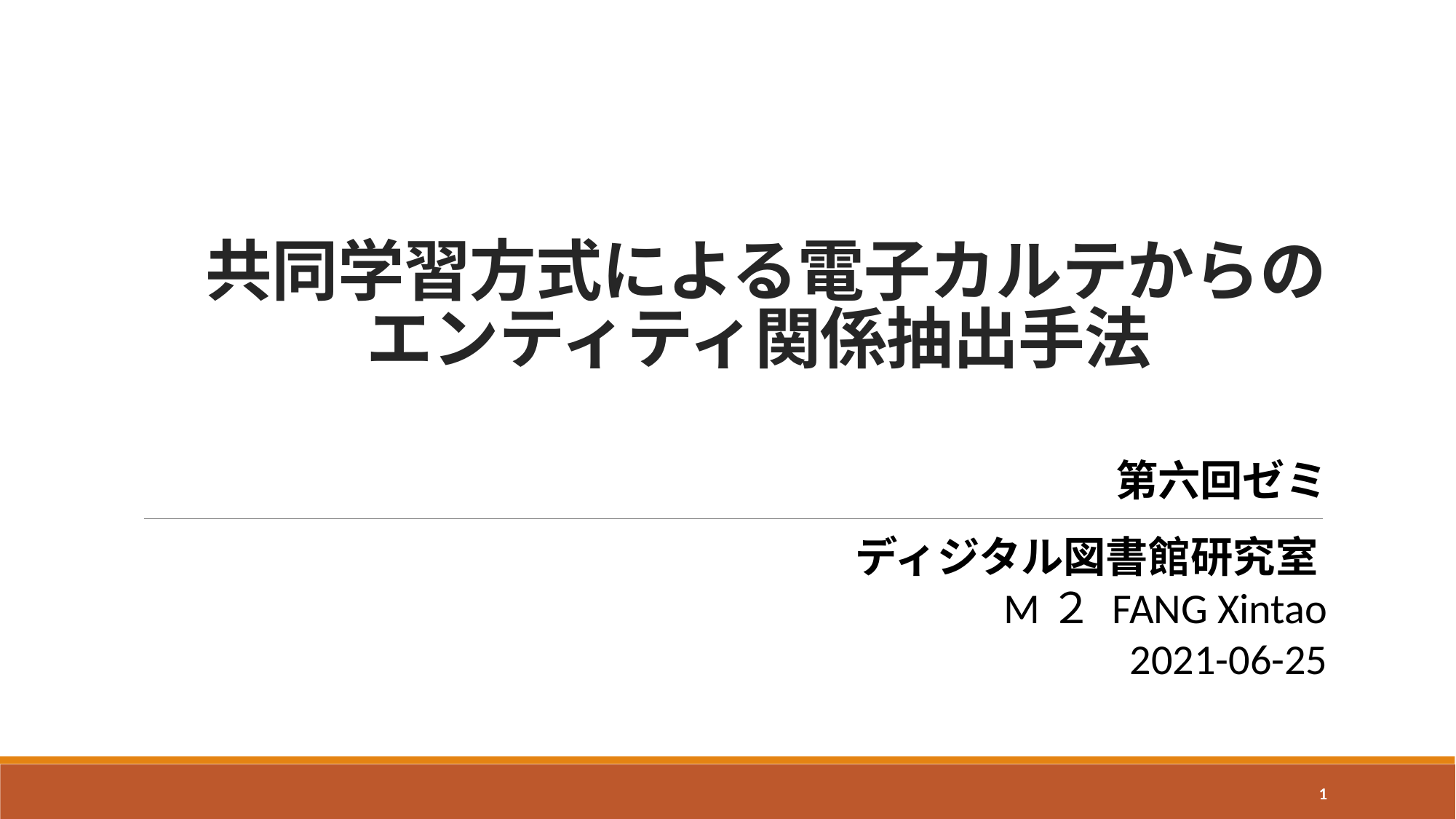

# 共同学習方式による電子カルテからの​ エンティティ関係抽出手法
第六回ゼミ​
ディジタル図書館研究室 ​
M２ FANG Xintao​
2021-06-25
1